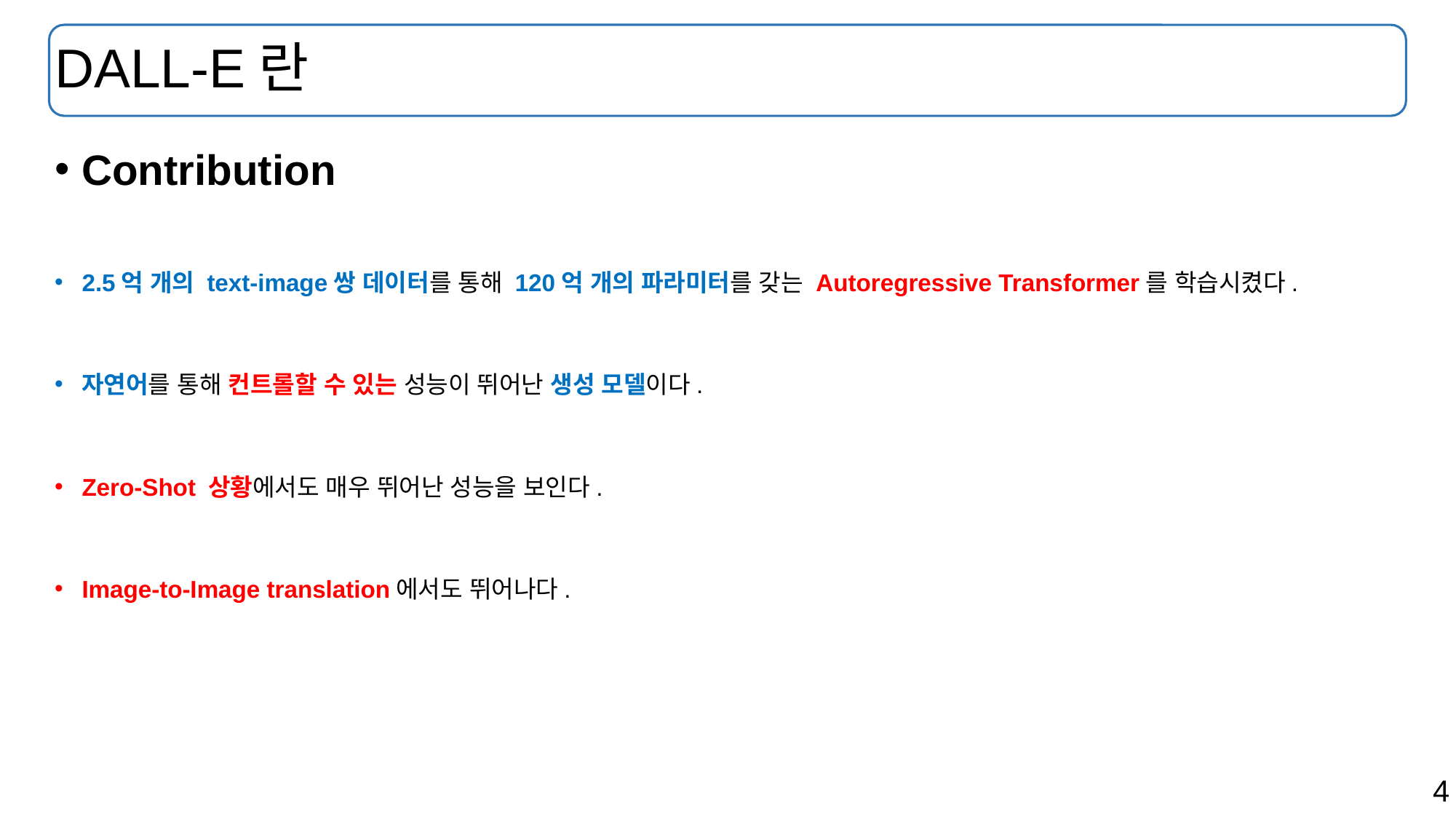

# DALL-E란
Contribution
2.5억 개의 text-image쌍 데이터를 통해 120억 개의 파라미터를 갖는 Autoregressive Transformer를 학습시켰다.
자연어를 통해 컨트롤할 수 있는 성능이 뛰어난 생성 모델이다.
Zero-Shot 상황에서도 매우 뛰어난 성능을 보인다.
Image-to-Image translation에서도 뛰어나다.
4